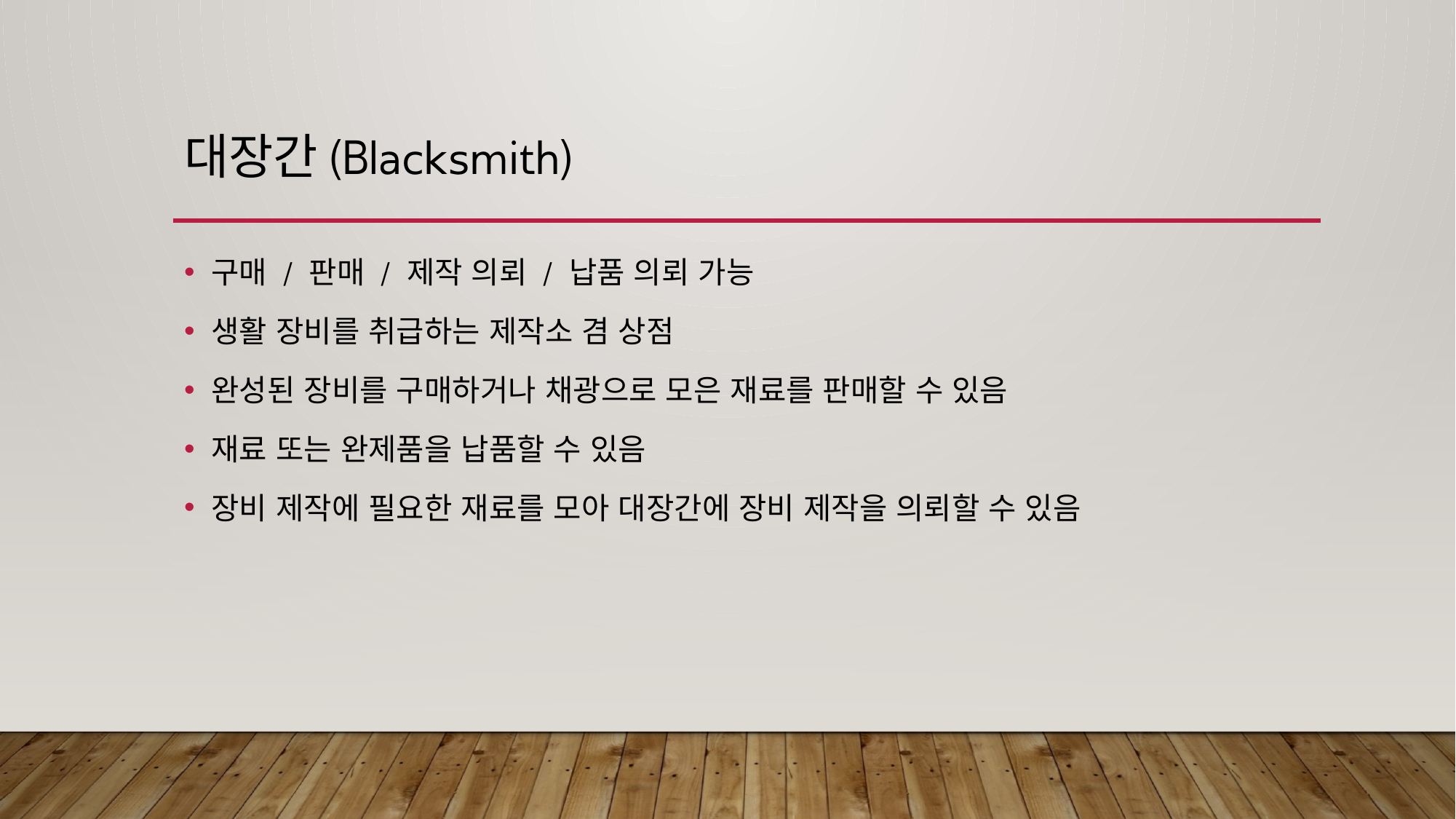

# 대장간(Blacksmith)
구매 / 판매 / 제작 의뢰 / 납품 의뢰 가능
생활 장비를 취급하는 제작소 겸 상점
완성된 장비를 구매하거나 채광으로 모은 재료를 판매할 수 있음
재료 또는 완제품을 납품할 수 있음
장비 제작에 필요한 재료를 모아 대장간에 장비 제작을 의뢰할 수 있음